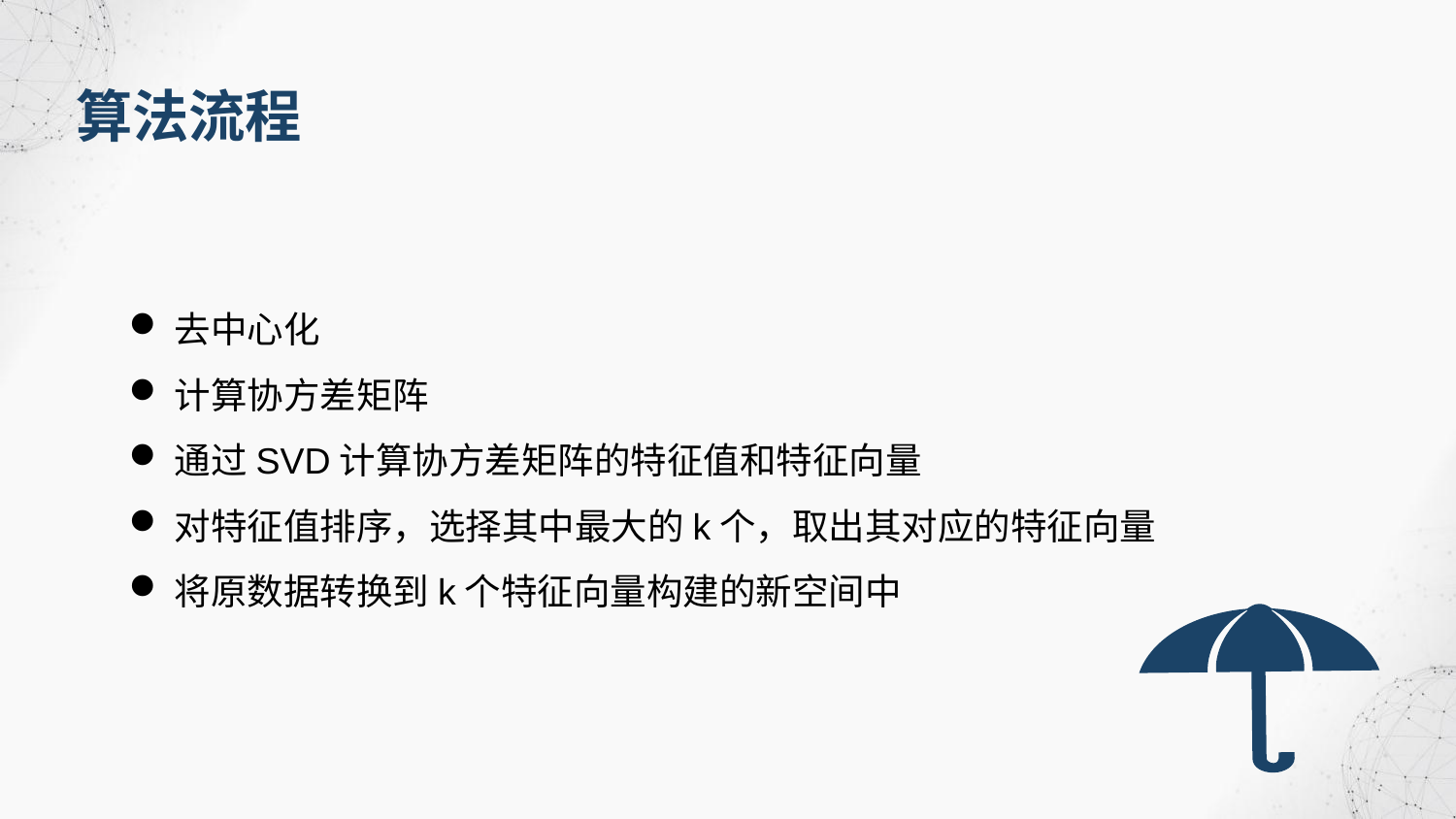

算法流程
去中心化
计算协方差矩阵
通过SVD计算协方差矩阵的特征值和特征向量
对特征值排序，选择其中最大的k个，取出其对应的特征向量
将原数据转换到k个特征向量构建的新空间中